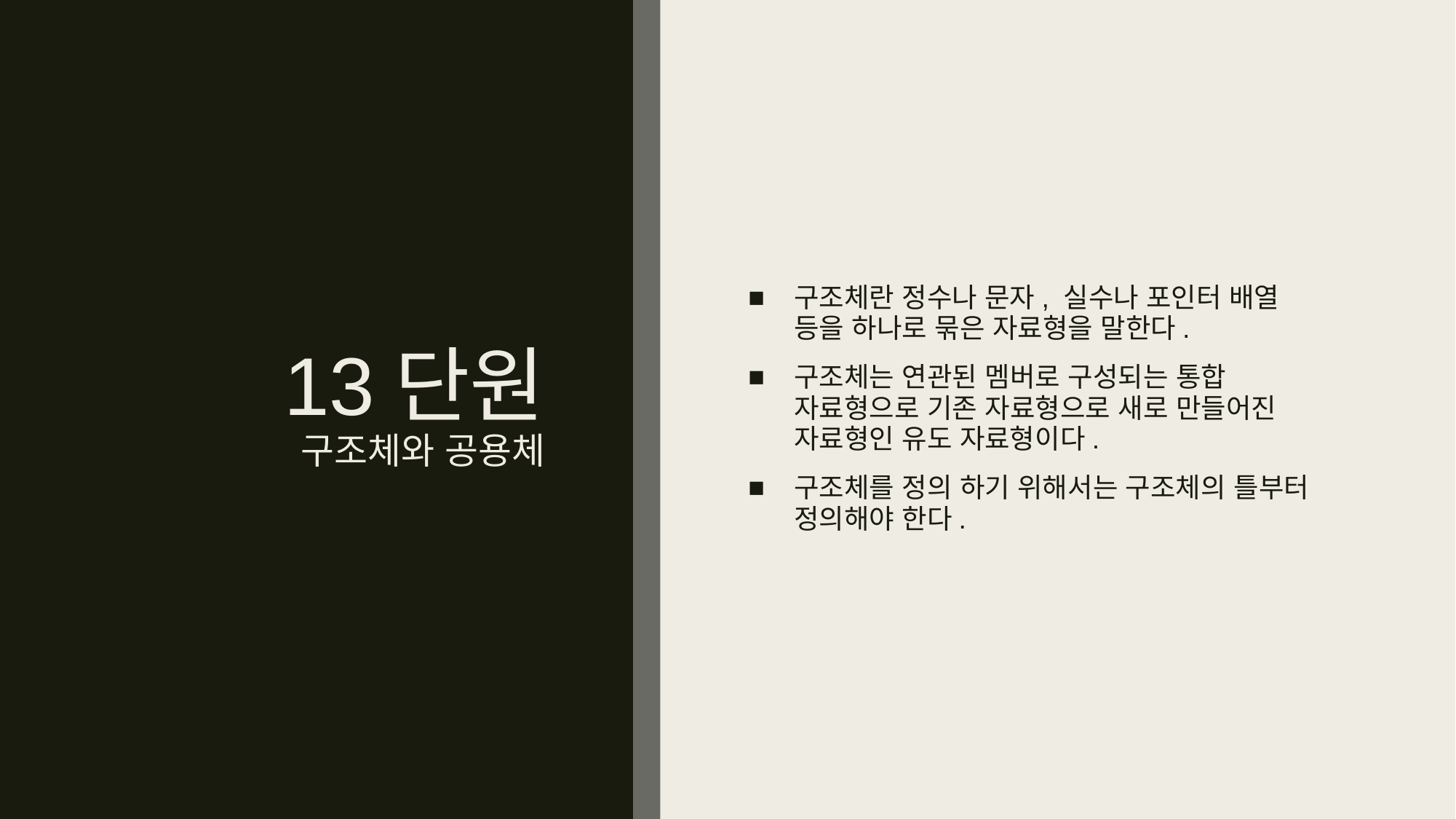

# 13단원 구조체와 공용체
구조체란 정수나 문자, 실수나 포인터 배열 등을 하나로 묶은 자료형을 말한다.
구조체는 연관된 멤버로 구성되는 통합 자료형으로 기존 자료형으로 새로 만들어진 자료형인 유도 자료형이다.
구조체를 정의 하기 위해서는 구조체의 틀부터 정의해야 한다.